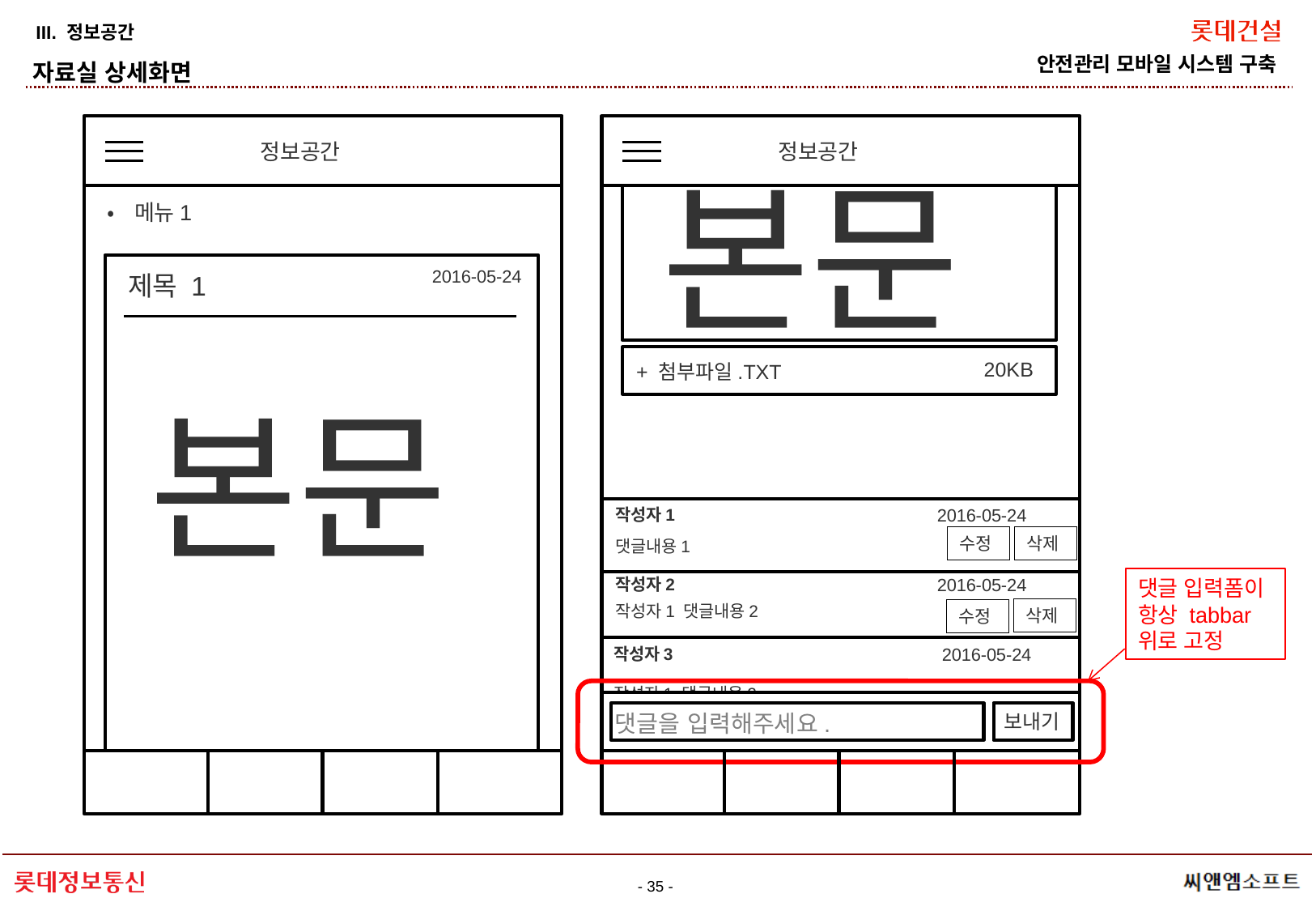

III. 정보공간
자료실 상세화면

정보공간
정보공간
본문

•메뉴1

2016-05-24
제목 1

20KB
+ 첨부파일.TXT
본문

작성자1
2016-05-24
삭제
수정
댓글내용1
작성자2
2016-05-24
작성자1 댓글내용2
삭제
수정
작성자3
2016-05-24
작성자1 댓글내용2

보내기
댓글을 입력해주세요.

댓글 입력폼이 항상 tabbar 위로 고정